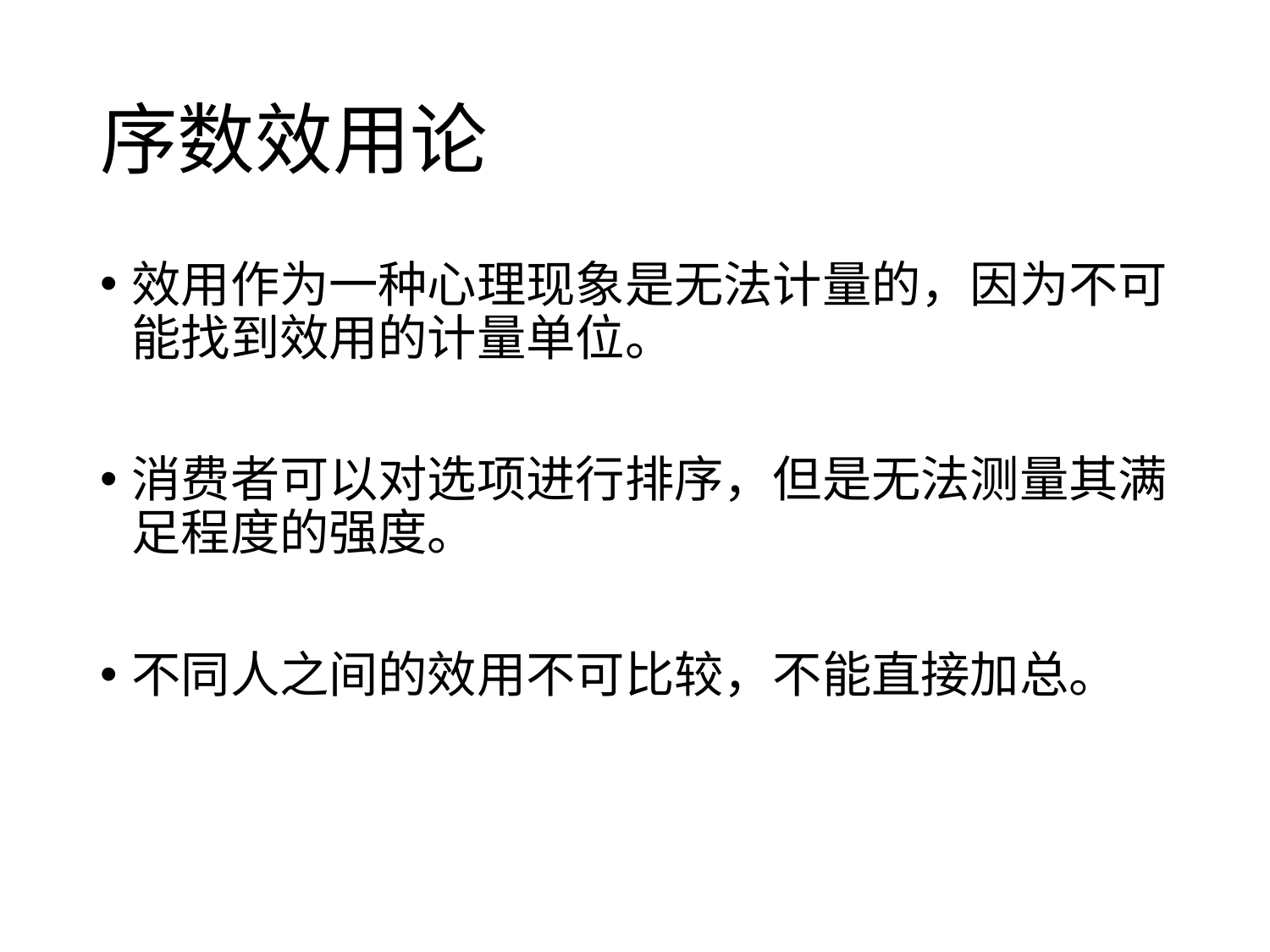

# 序数效用论
效用作为一种心理现象是无法计量的，因为不可能找到效用的计量单位。

消费者可以对选项进行排序，但是无法测量其满足程度的强度。

不同人之间的效用不可比较，不能直接加总。